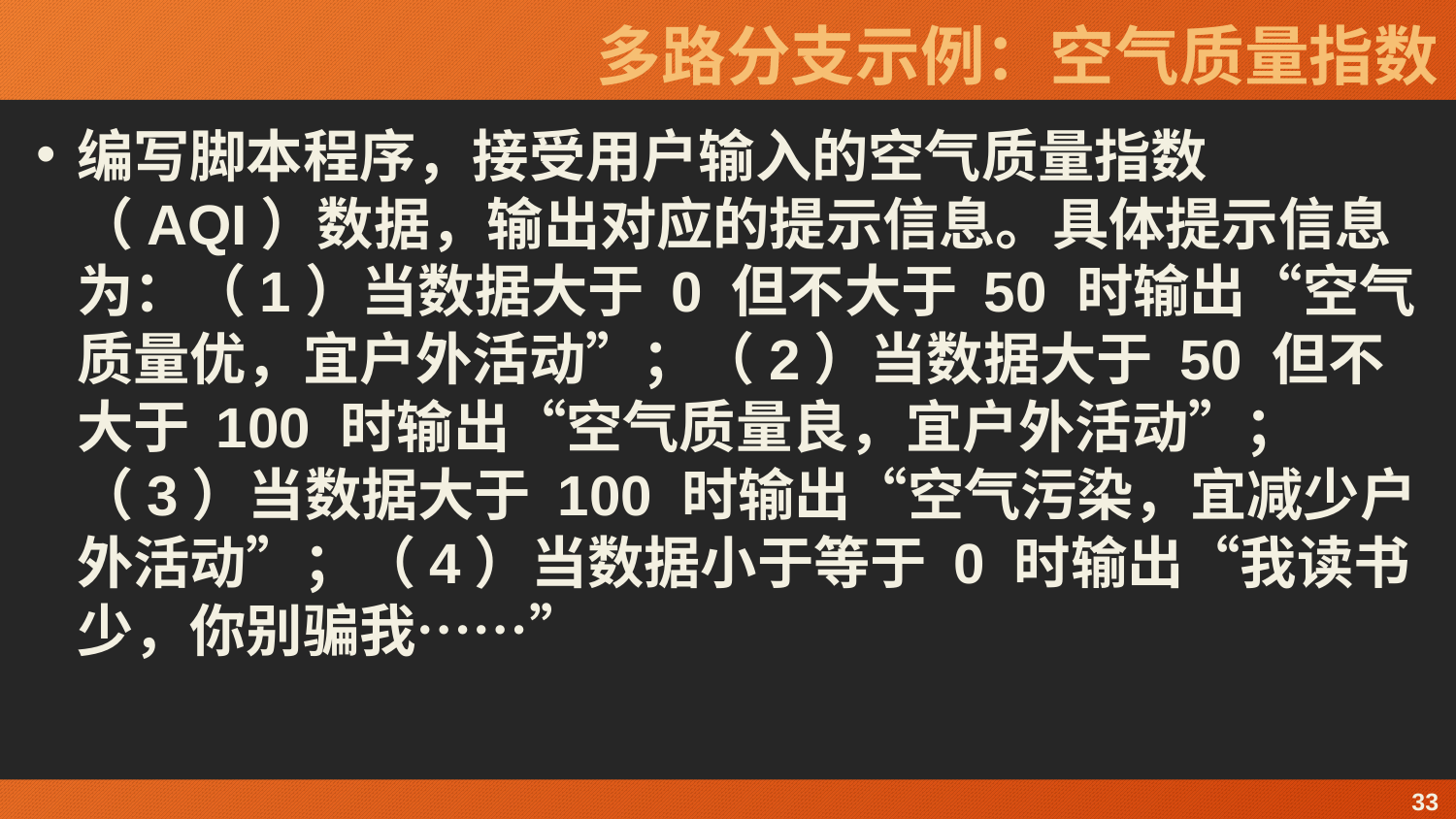

# 多路分支示例：空气质量指数
编写脚本程序，接受用户输入的空气质量指数（AQI）数据，输出对应的提示信息。具体提示信息为：（1）当数据大于 0 但不大于 50 时输出“空气质量优，宜户外活动”；（2）当数据大于 50 但不大于 100 时输出“空气质量良，宜户外活动”；（3）当数据大于 100 时输出“空气污染，宜减少户外活动”；（4）当数据小于等于 0 时输出“我读书少，你别骗我……”
33